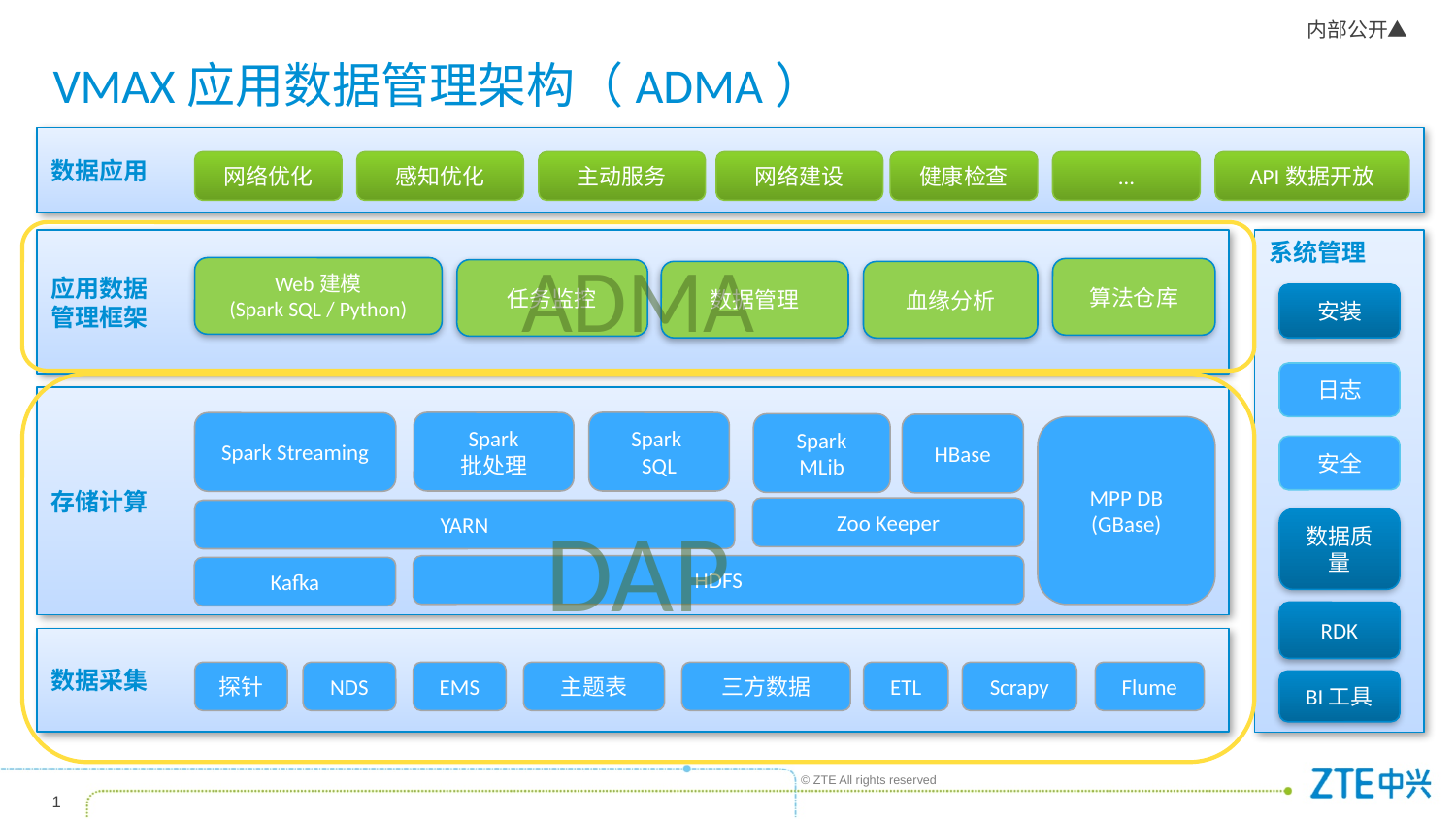

# VMAX应用数据管理架构（ADMA）
数据应用
网络优化
感知优化
主动服务
网络建设
健康检查
…
API数据开放

ADMA
应用数据
管理框架
系统管理
Web建模
(Spark SQL / Python)
算法仓库
任务监控
数据管理
血缘分析
安装
日志
DAP
存储计算
Spark
批处理
Spark
SQL
Spark Streaming
Spark MLib
HBase
MPP DB (GBase)
安全
Zoo Keeper
YARN
数据质量
HDFS
Kafka
RDK
数据采集
探针
NDS
EMS
主题表
三方数据
ETL
Scrapy
Flume
BI工具